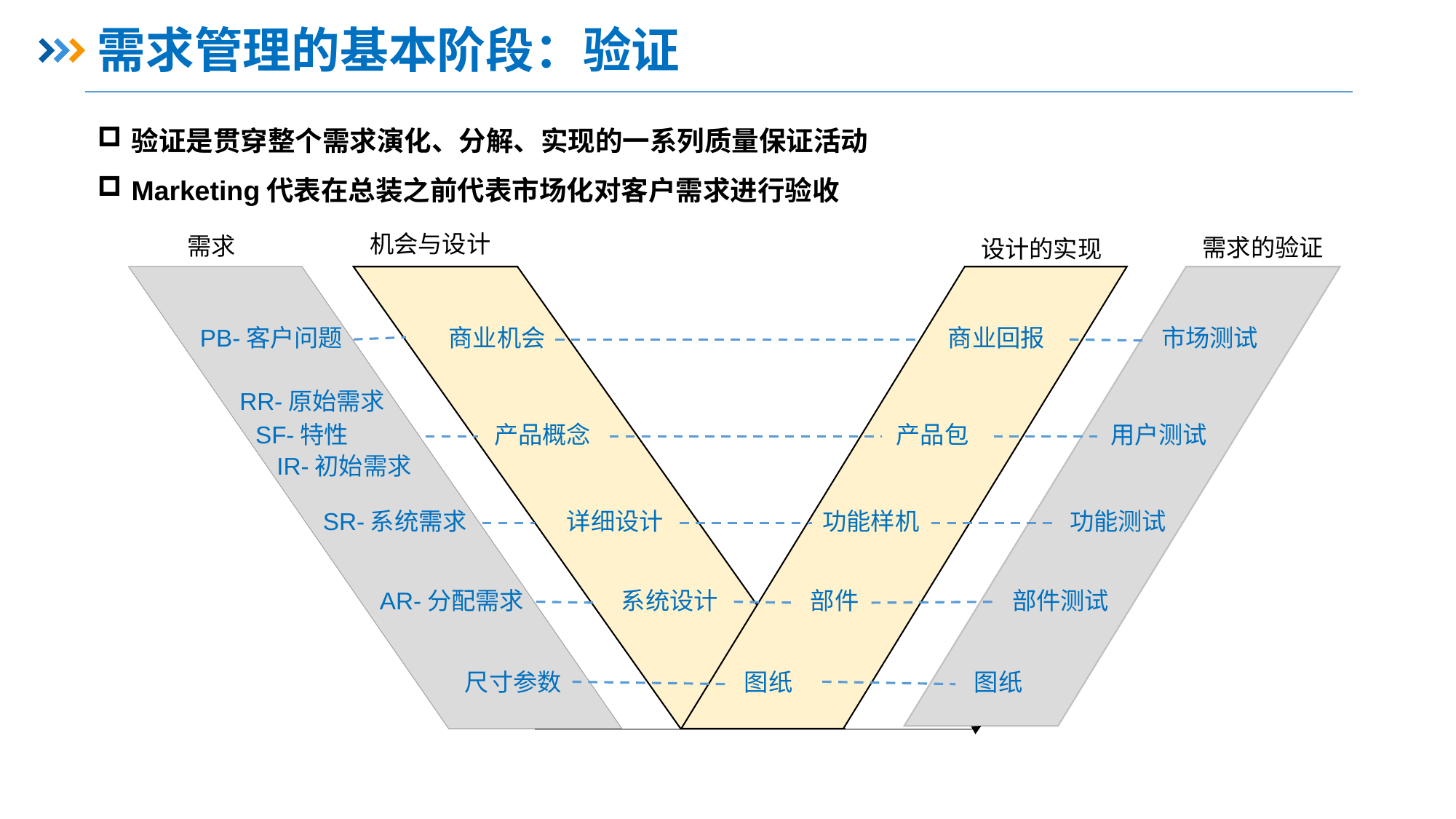

# 需求管理的基本阶段：验证
验证是贯穿整个需求演化、分解、实现的一系列质量保证活动
Marketing代表在总装之前代表市场化对客户需求进行验收
机会与设计
需求
需求的验证
设计的实现

PB-客户问题
商业机会
商业回报
市场测试
RR-原始需求
SF-特性
产品概念
产品包
用户测试
IR-初始需求
SR-系统需求
详细设计
功能样机
功能测试
AR-分配需求
系统设计
部件
部件测试
图纸
图纸
尺寸参数